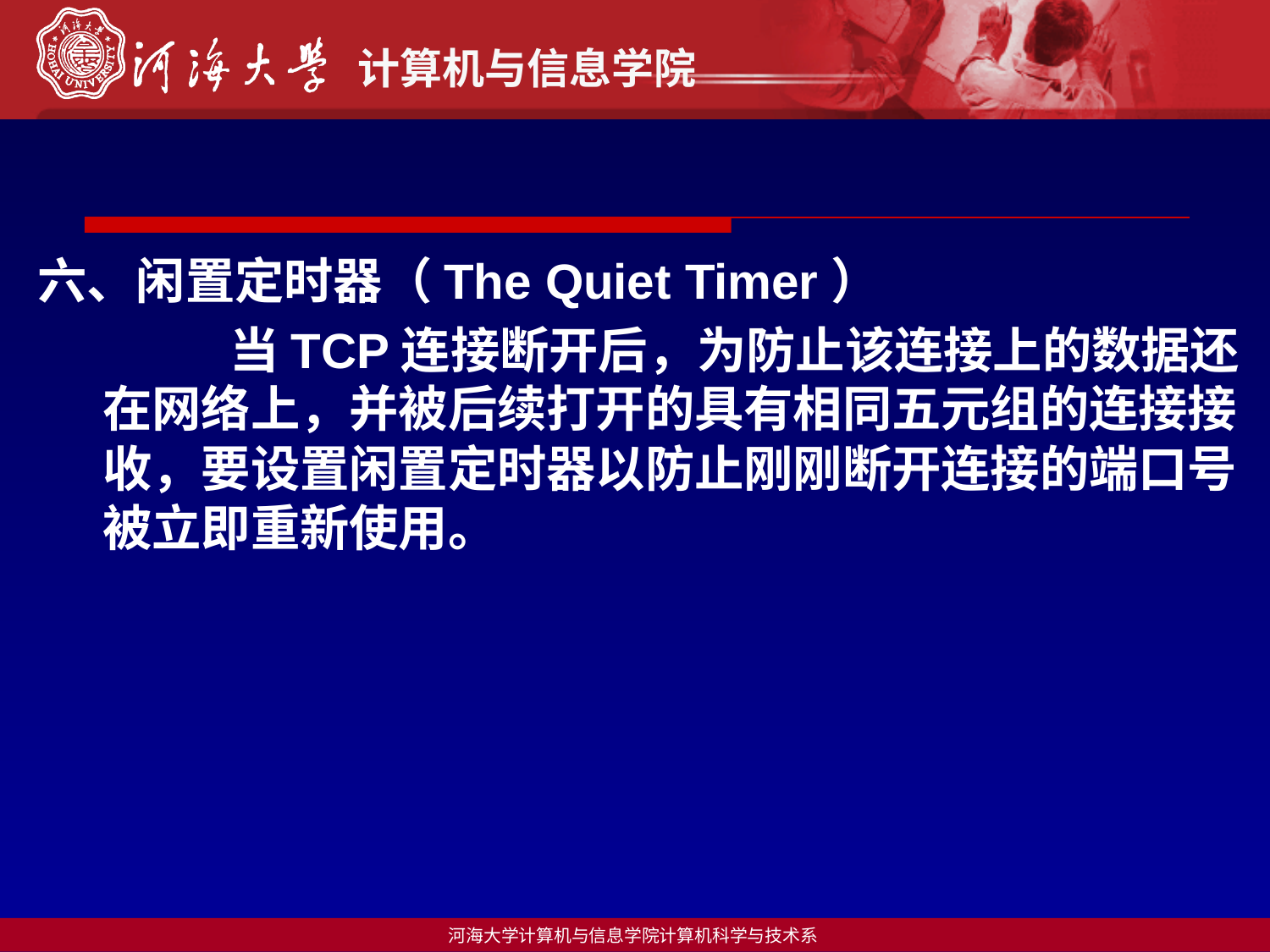

#
六、闲置定时器（The Quiet Timer）
		当TCP连接断开后，为防止该连接上的数据还在网络上，并被后续打开的具有相同五元组的连接接收，要设置闲置定时器以防止刚刚断开连接的端口号被立即重新使用。